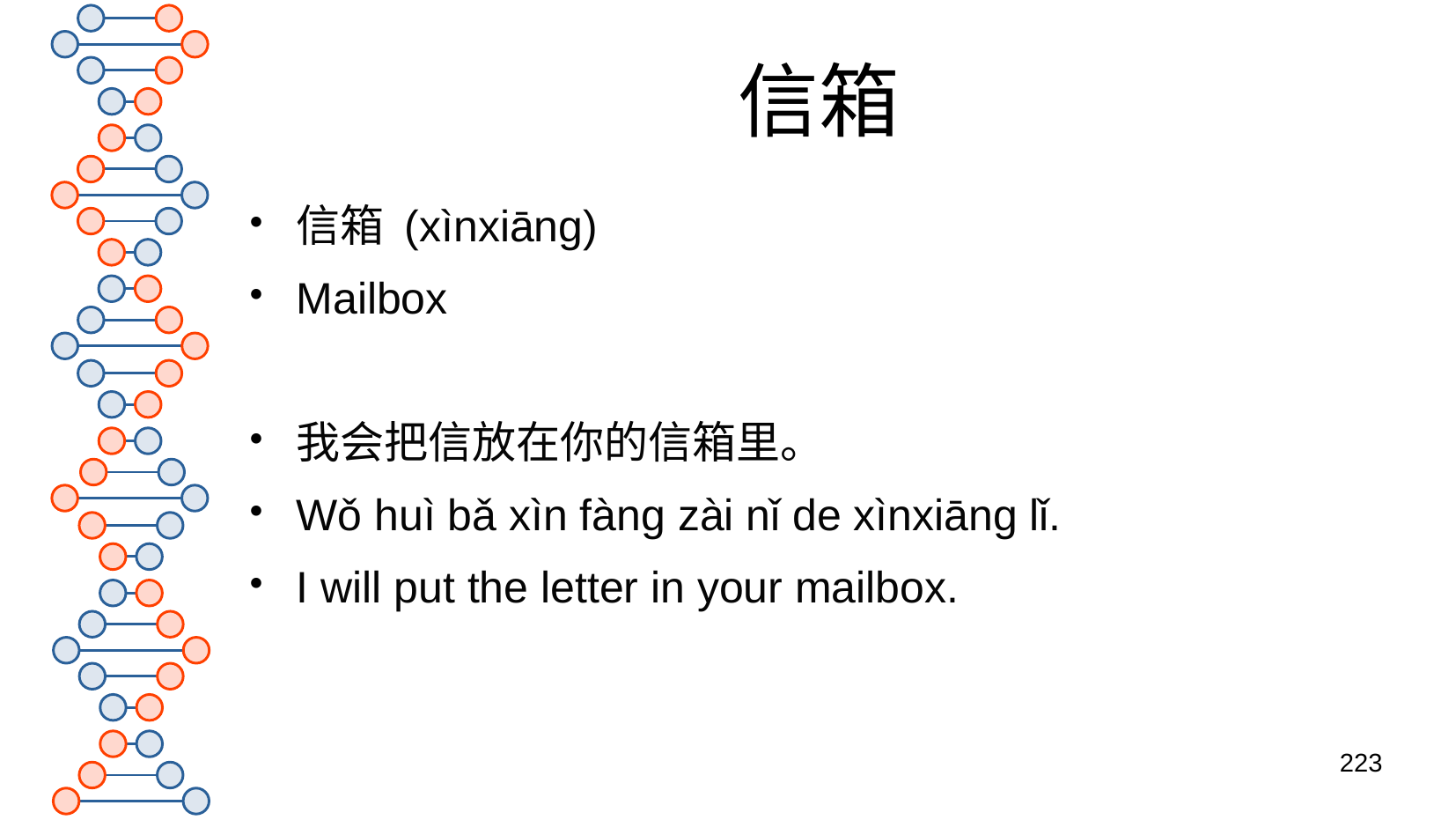

# 信箱
信箱 (xìnxiāng)
Mailbox

我会把信放在你的信箱里。
Wǒ huì bǎ xìn fàng zài nǐ de xìnxiāng lǐ.
I will put the letter in your mailbox.

223